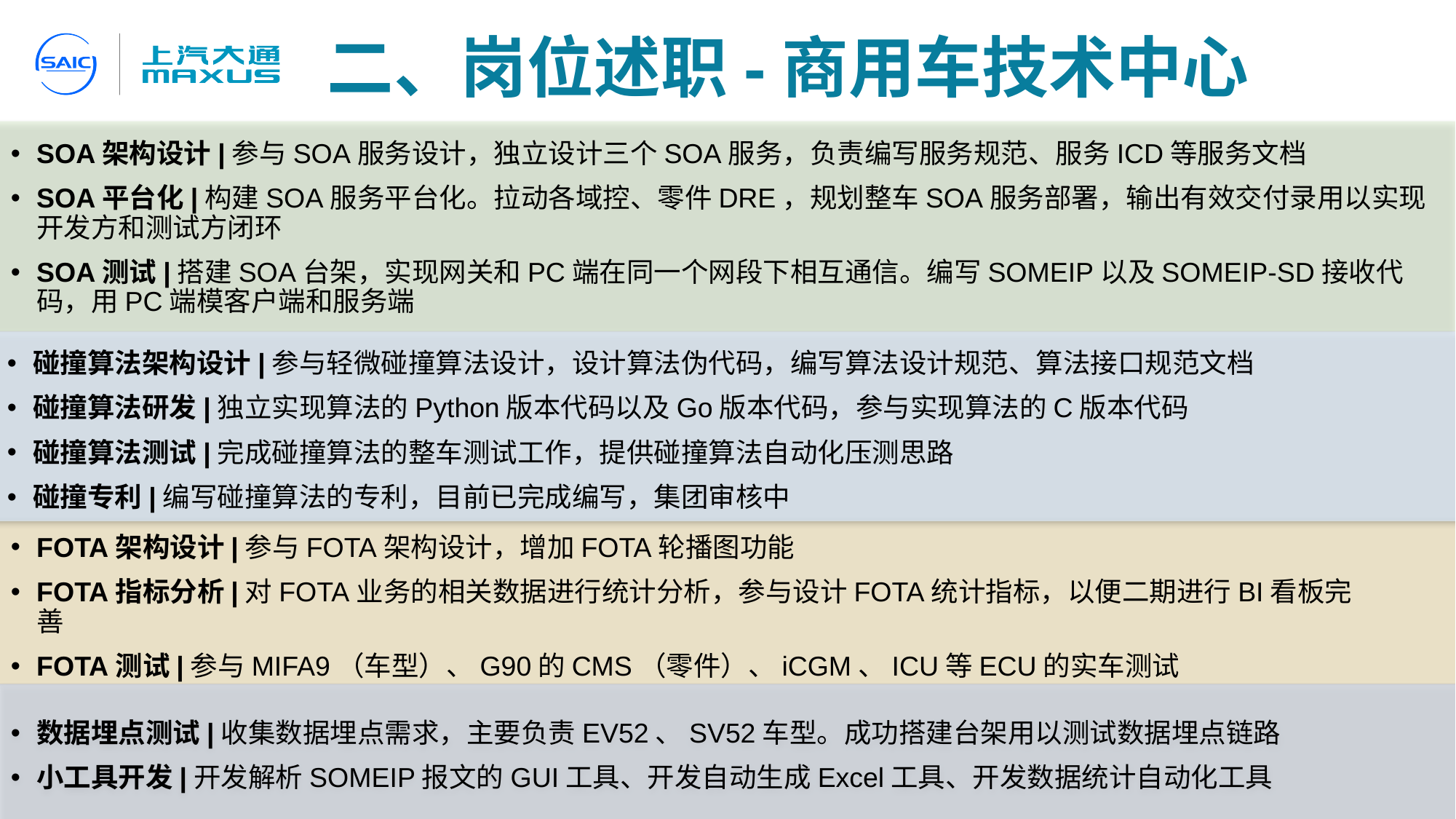

# 二、岗位述职-商用车技术中心

SOA架构设计|参与SOA服务设计，独立设计三个SOA服务，负责编写服务规范、服务ICD等服务文档
SOA平台化|构建SOA服务平台化。拉动各域控、零件DRE，规划整车SOA服务部署，输出有效交付录用以实现开发方和测试方闭环
SOA测试|搭建SOA台架，实现网关和PC端在同一个网段下相互通信。编写SOMEIP以及SOMEIP-SD接收代码，用PC端模客户端和服务端

碰撞算法架构设计|参与轻微碰撞算法设计，设计算法伪代码，编写算法设计规范、算法接口规范文档
碰撞算法研发|独立实现算法的Python版本代码以及Go版本代码，参与实现算法的C版本代码
碰撞算法测试|完成碰撞算法的整车测试工作，提供碰撞算法自动化压测思路
碰撞专利|编写碰撞算法的专利，目前已完成编写，集团审核中

FOTA架构设计|参与FOTA架构设计，增加FOTA轮播图功能
FOTA指标分析|对FOTA业务的相关数据进行统计分析，参与设计FOTA统计指标，以便二期进行BI看板完善
FOTA测试|参与MIFA9（车型）、G90的CMS（零件）、iCGM、ICU等ECU的实车测试
数据埋点测试|收集数据埋点需求，主要负责EV52、SV52车型。成功搭建台架用以测试数据埋点链路
小工具开发|开发解析SOMEIP报文的GUI工具、开发自动生成Excel工具、开发数据统计自动化工具